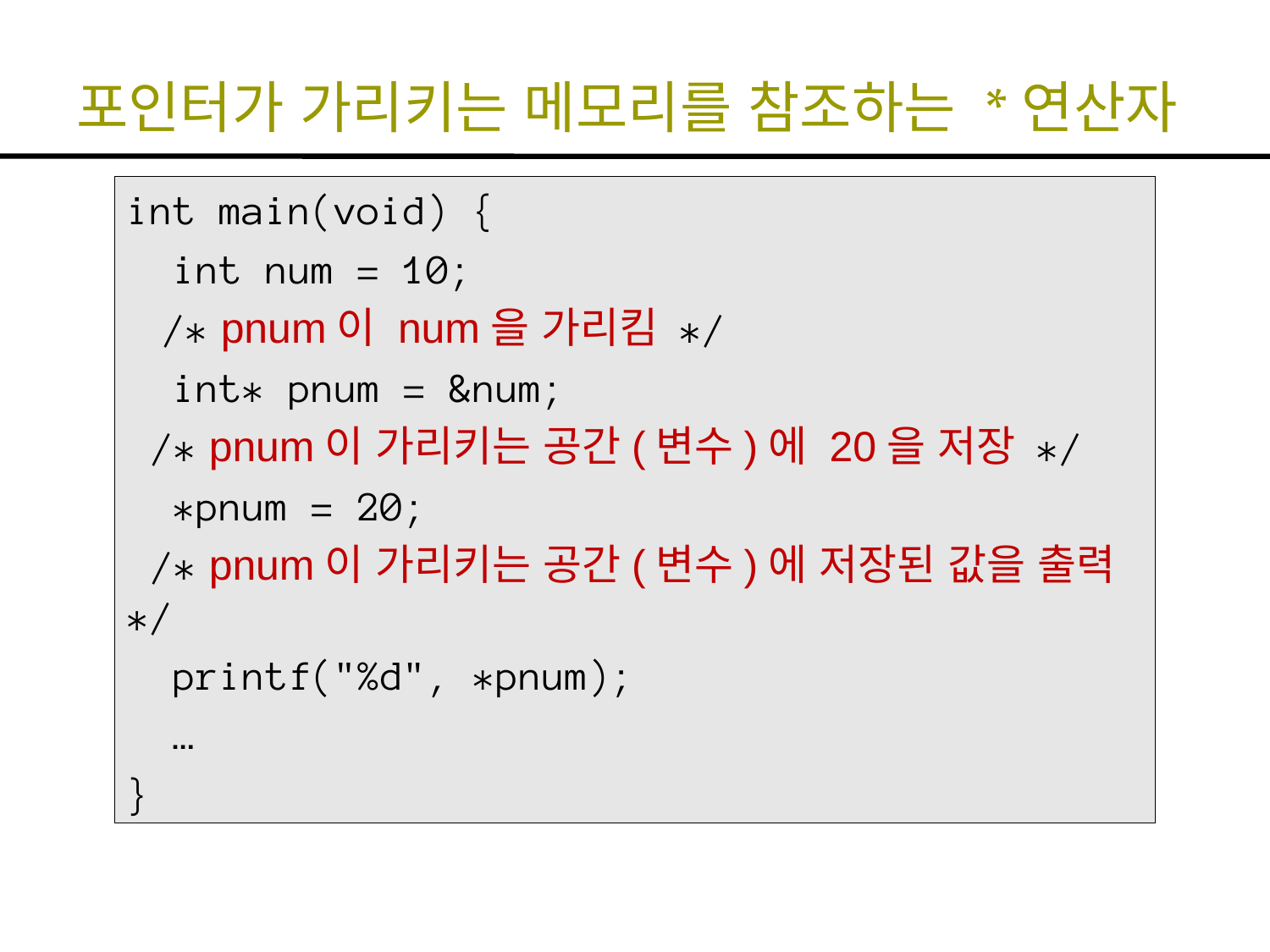

# 포인터가 가리키는 메모리를 참조하는 *연산자

int main(void) {
  int num = 10;
   /* pnum이 num을 가리킴 */
  int* pnum = &num;
  /* pnum이 가리키는 공간(변수)에 20을 저장 */
  *pnum = 20;
  /* pnum이 가리키는 공간(변수)에 저장된 값을 출력 */
  printf("%d", *pnum);
  …
}